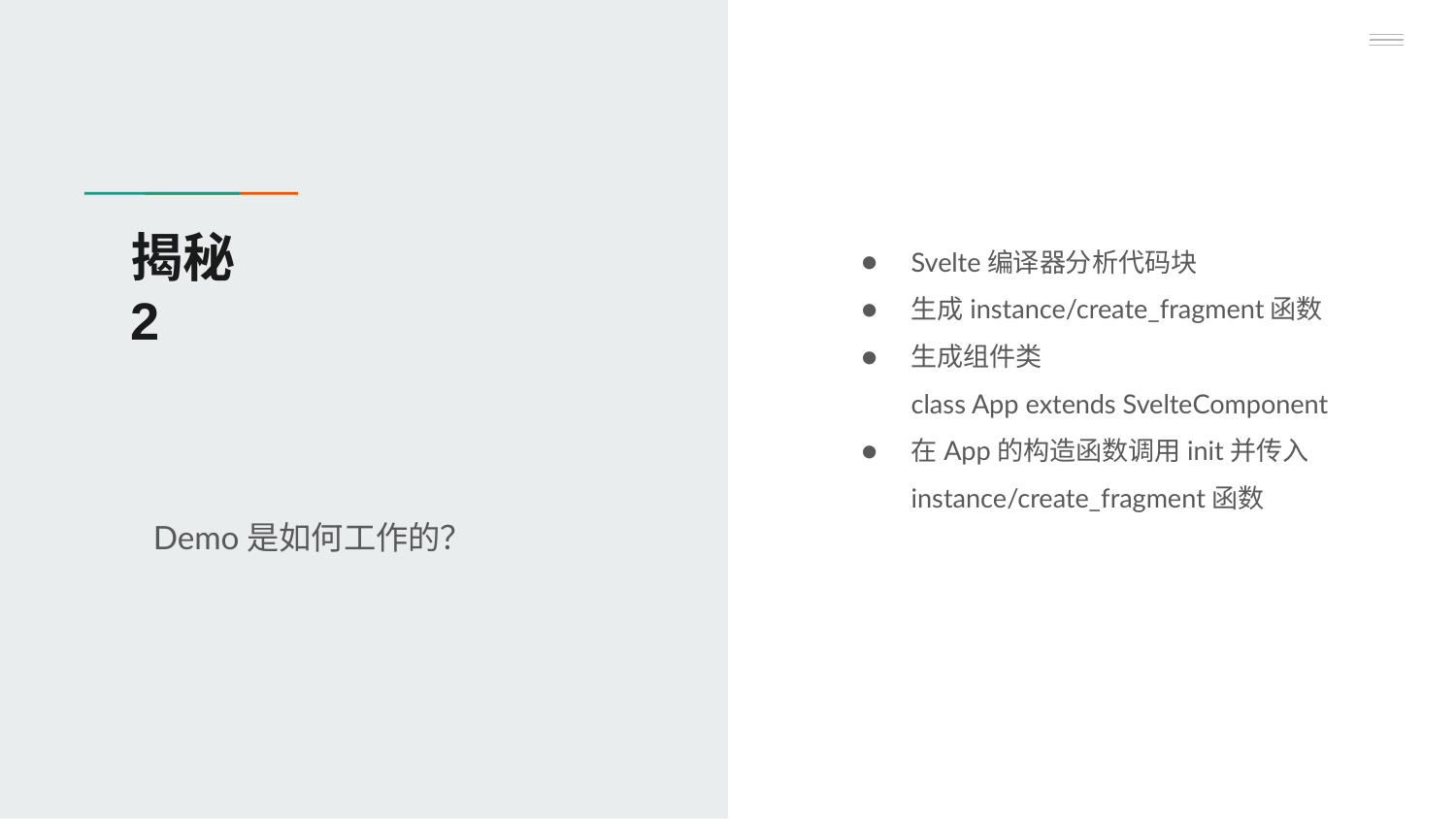

# 揭秘 2
Svelte编译器分析代码块
生成instance/create_fragment函数
生成组件类
class App extends SvelteComponent
在App的构造函数调用init并传入instance/create_fragment函数
Demo是如何工作的？